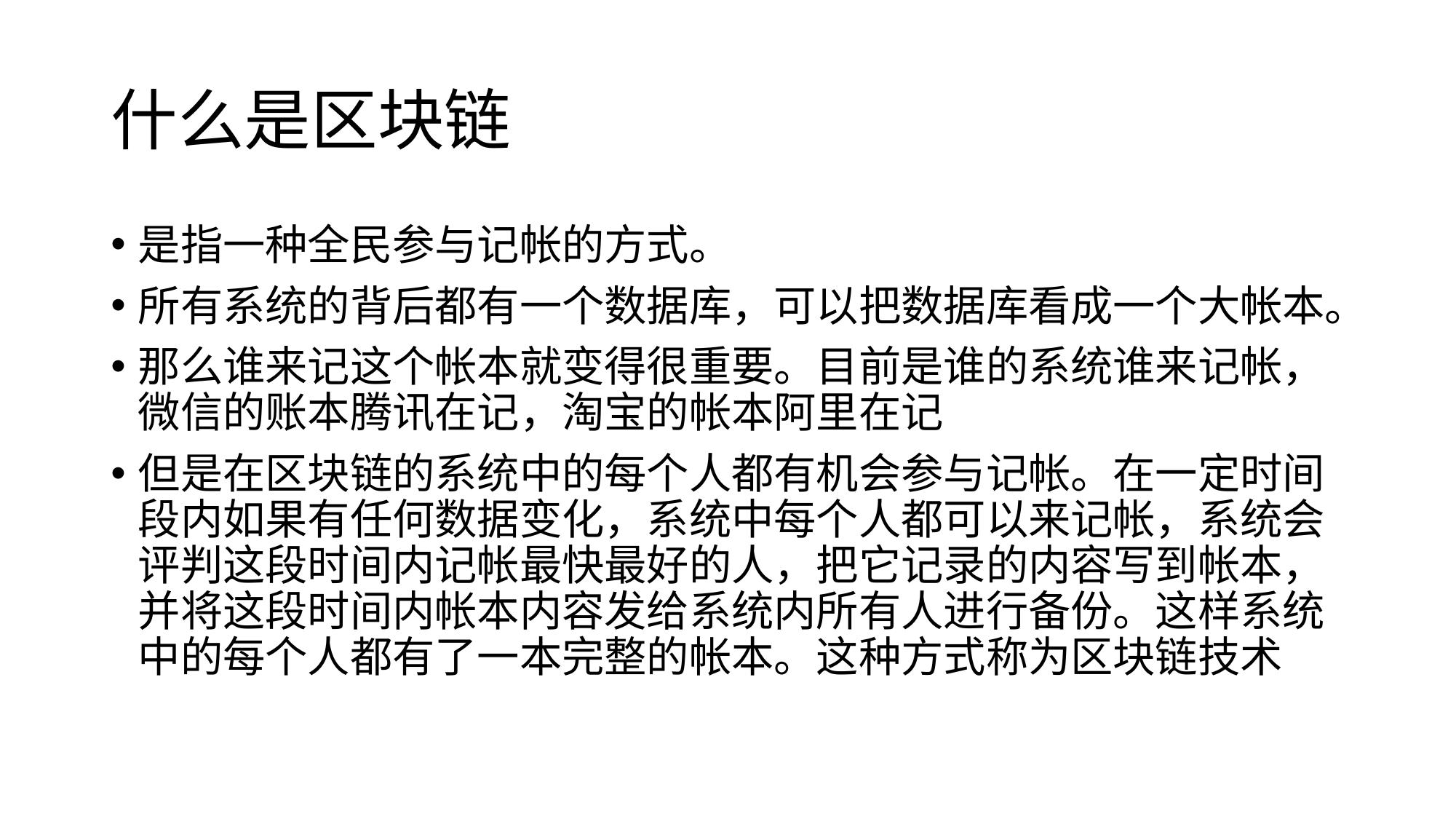

# 什么是区块链
是指一种全民参与记帐的方式。
所有系统的背后都有一个数据库，可以把数据库看成一个大帐本。
那么谁来记这个帐本就变得很重要。目前是谁的系统谁来记帐，微信的账本腾讯在记，淘宝的帐本阿里在记
但是在区块链的系统中的每个人都有机会参与记帐。在一定时间段内如果有任何数据变化，系统中每个人都可以来记帐，系统会评判这段时间内记帐最快最好的人，把它记录的内容写到帐本，并将这段时间内帐本内容发给系统内所有人进行备份。这样系统中的每个人都有了一本完整的帐本。这种方式称为区块链技术